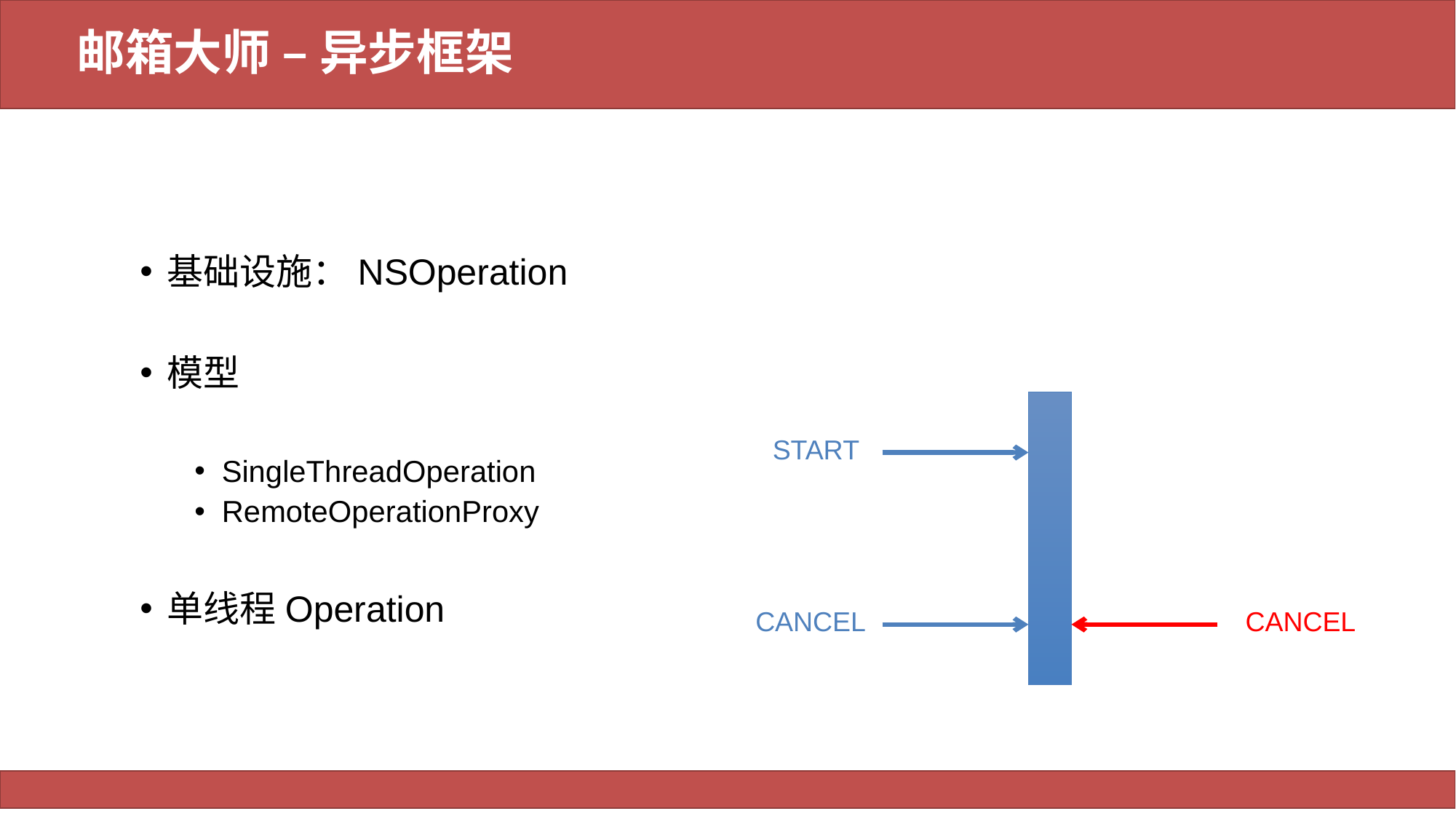

# 邮箱大师 – 异步框架

基础设施：NSOperation

模型

SingleThreadOperation
RemoteOperationProxy

单线程Operation

START
CANCEL
CANCEL